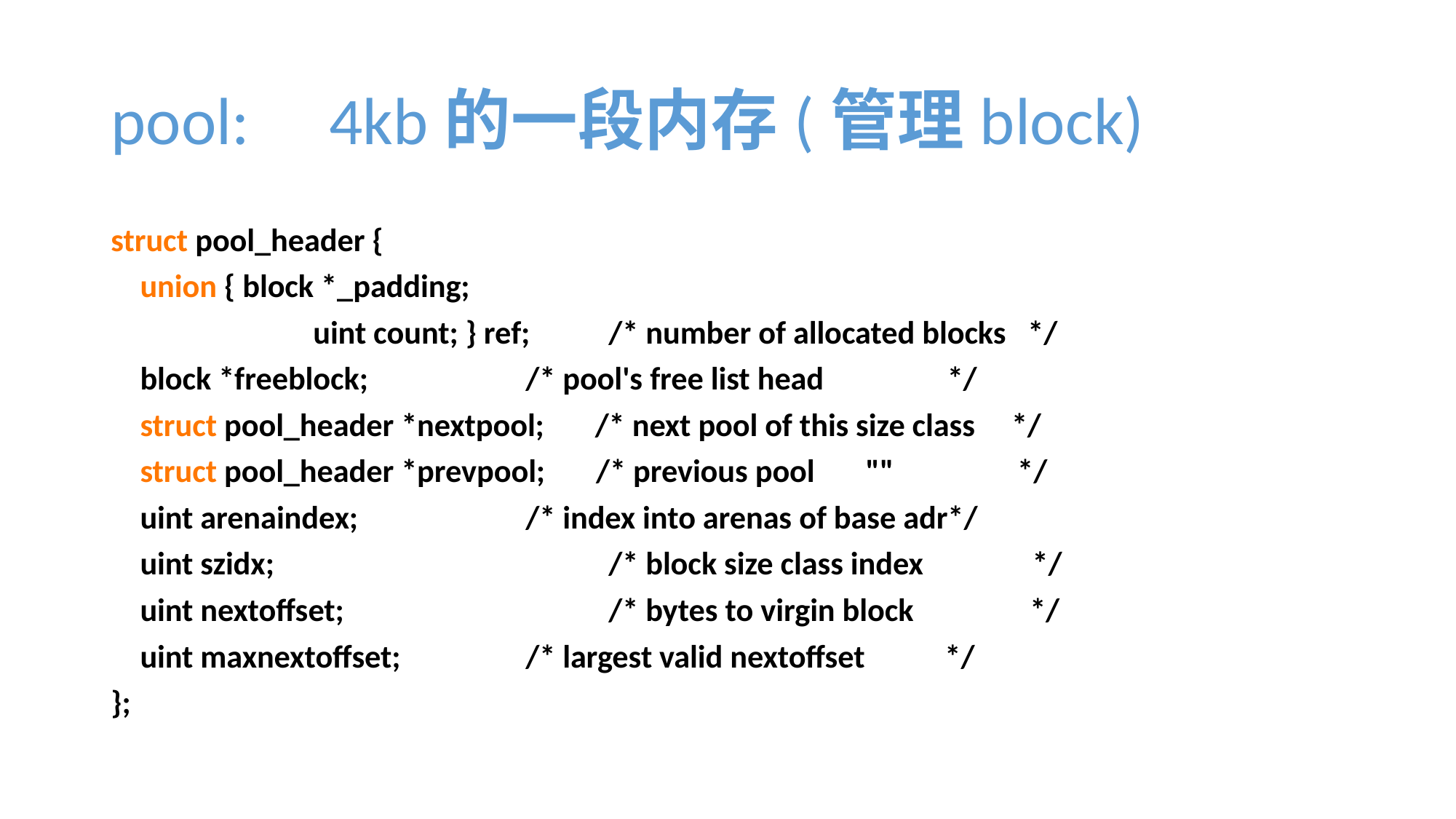

# pool:	4kb的一段内存(管理block)
struct pool_header {
    union { block *_padding;
            	     uint count; } ref;          	/* number of allocated blocks   */
    block *freeblock;                    	/* pool's free list head                 */
    struct pool_header *nextpool;       /* next pool of this size class     */
    struct pool_header *prevpool;       /* previous pool       ""                 */
    uint arenaindex;                    	/* index into arenas of base adr*/
    uint szidx;                         		/* block size class index               */
    uint nextoffset;                    		/* bytes to virgin block                */
    uint maxnextoffset;                 	/* largest valid nextoffset           */
};